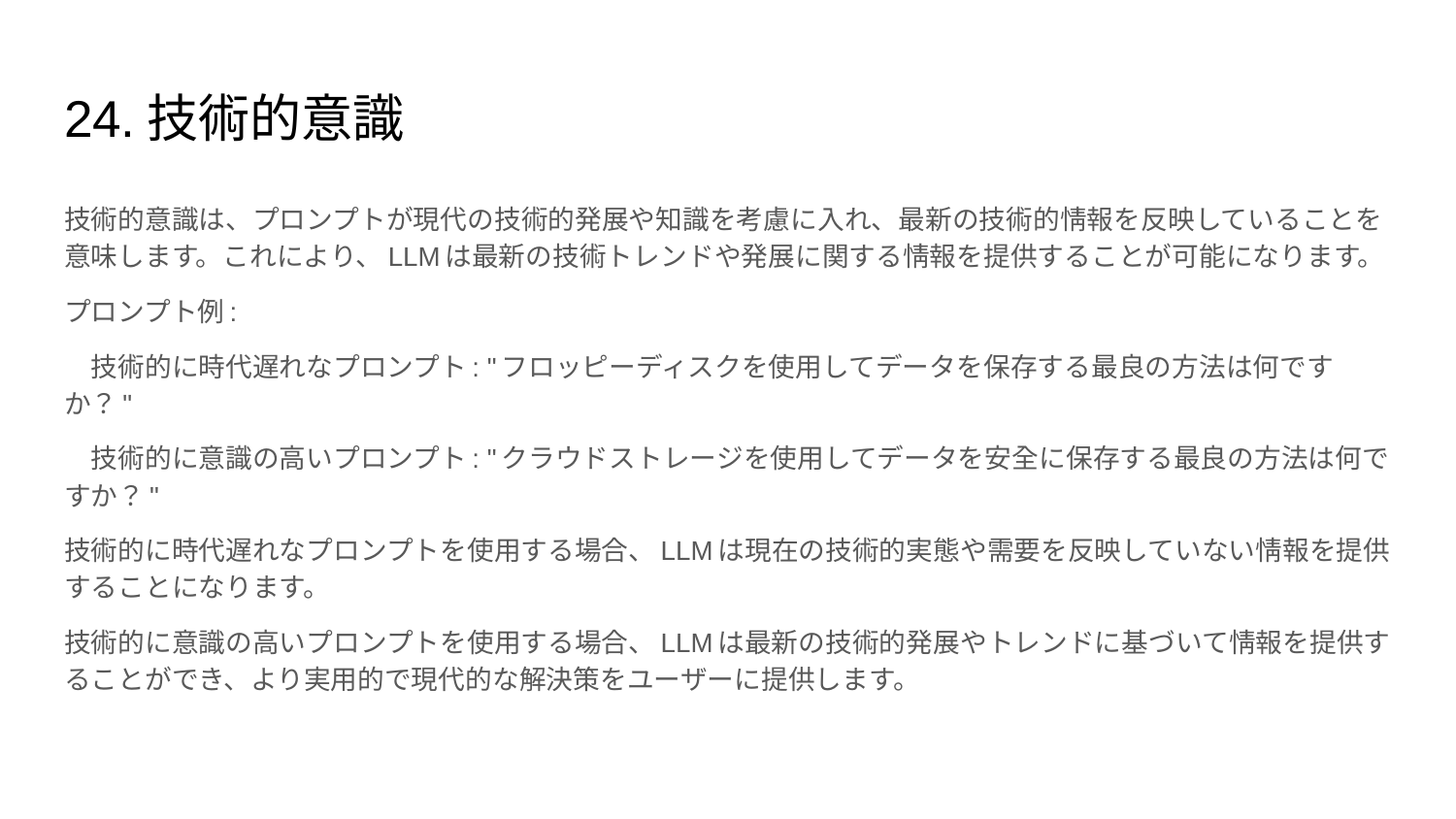

# 24.技術的意識
技術的意識は、プロンプトが現代の技術的発展や知識を考慮に入れ、最新の技術的情報を反映していることを意味します。これにより、LLMは最新の技術トレンドや発展に関する情報を提供することが可能になります。
プロンプト例:
　技術的に時代遅れなプロンプト: "フロッピーディスクを使用してデータを保存する最良の方法は何ですか？"
　技術的に意識の高いプロンプト: "クラウドストレージを使用してデータを安全に保存する最良の方法は何ですか？"
技術的に時代遅れなプロンプトを使用する場合、LLMは現在の技術的実態や需要を反映していない情報を提供することになります。
技術的に意識の高いプロンプトを使用する場合、LLMは最新の技術的発展やトレンドに基づいて情報を提供することができ、より実用的で現代的な解決策をユーザーに提供します。